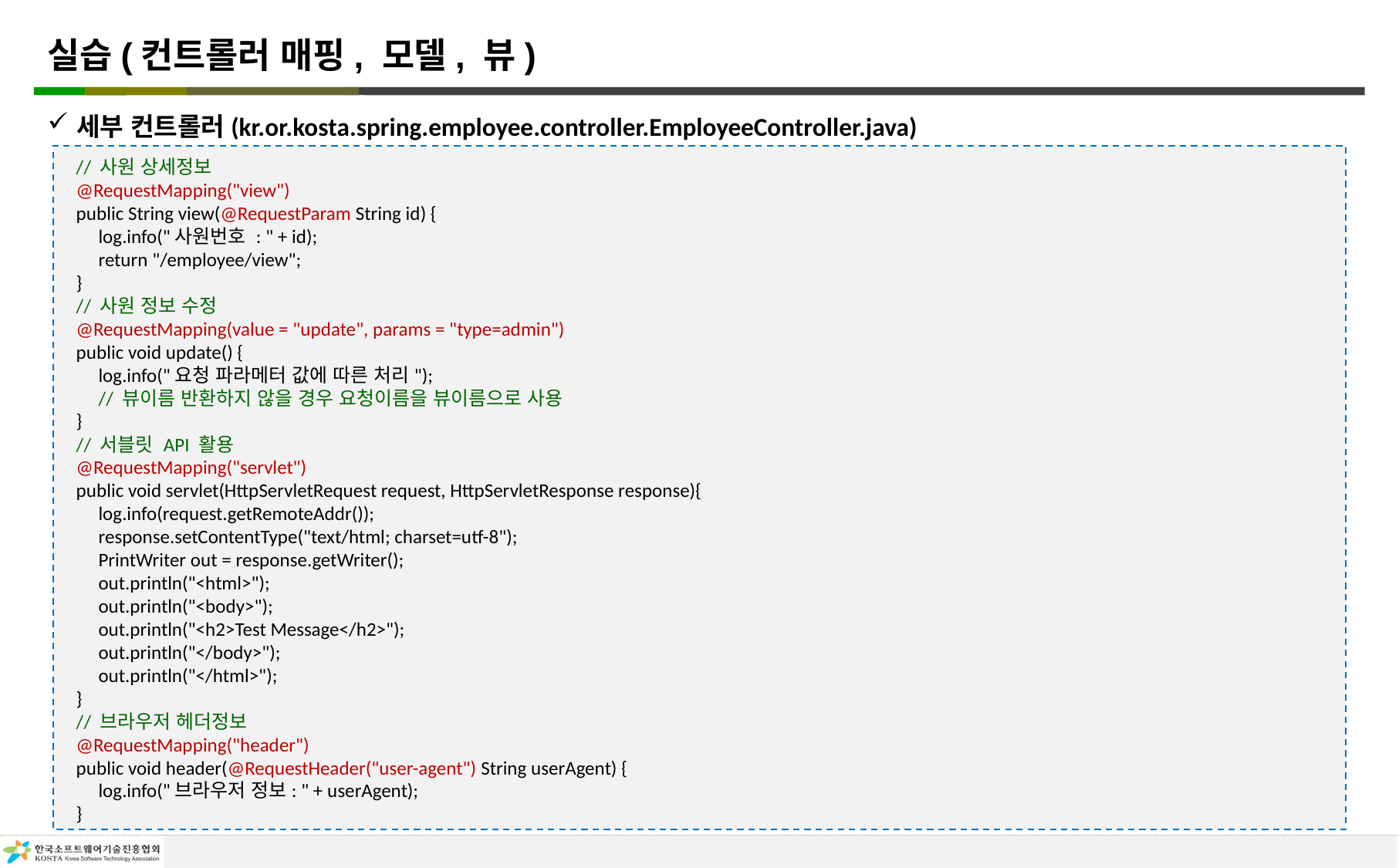

# 실습(컨트롤러 매핑, 모델, 뷰)
세부 컨트롤러(kr.or.kosta.spring.employee.controller.EmployeeController.java)
// 사원 상세정보
@RequestMapping("view")
public String view(@RequestParam String id) {
     log.info("사원번호 : " + id);
     return "/employee/view";
}
// 사원 정보 수정
@RequestMapping(value = "update", params = "type=admin")
public void update() {
     log.info("요청 파라메터 값에 따른 처리");
     // 뷰이름 반환하지 않을 경우 요청이름을 뷰이름으로 사용
}
// 서블릿 API 활용
@RequestMapping("servlet")
public void servlet(HttpServletRequest request, HttpServletResponse response){
     log.info(request.getRemoteAddr());
     response.setContentType("text/html; charset=utf-8");
     PrintWriter out = response.getWriter();
     out.println("<html>");
     out.println("<body>");
     out.println("<h2>Test Message</h2>");
     out.println("</body>");
     out.println("</html>");
}
// 브라우저 헤더정보
@RequestMapping("header")
public void header(@RequestHeader("user-agent") String userAgent) {
     log.info("브라우저 정보: " + userAgent);
}